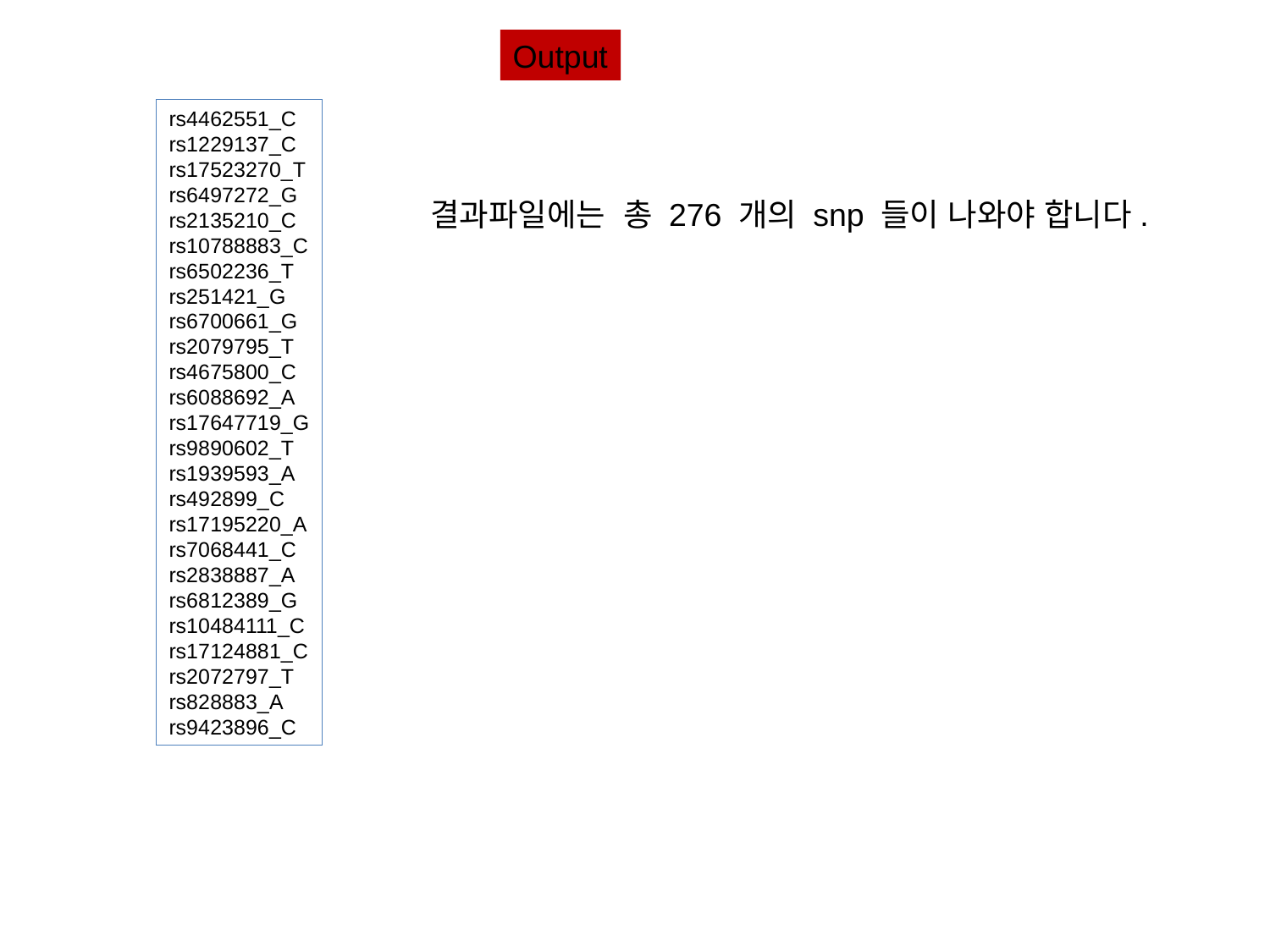

Output
rs4462551_C
rs1229137_C
rs17523270_T
rs6497272_G
rs2135210_C
rs10788883_C
rs6502236_T
rs251421_G
rs6700661_G
rs2079795_T
rs4675800_C
rs6088692_A
rs17647719_G
rs9890602_T
rs1939593_A
rs492899_C
rs17195220_A
rs7068441_C
rs2838887_A
rs6812389_G
rs10484111_C
rs17124881_C
rs2072797_T
rs828883_A
rs9423896_C
결과파일에는  총 276 개의 snp 들이 나와야 합니다.